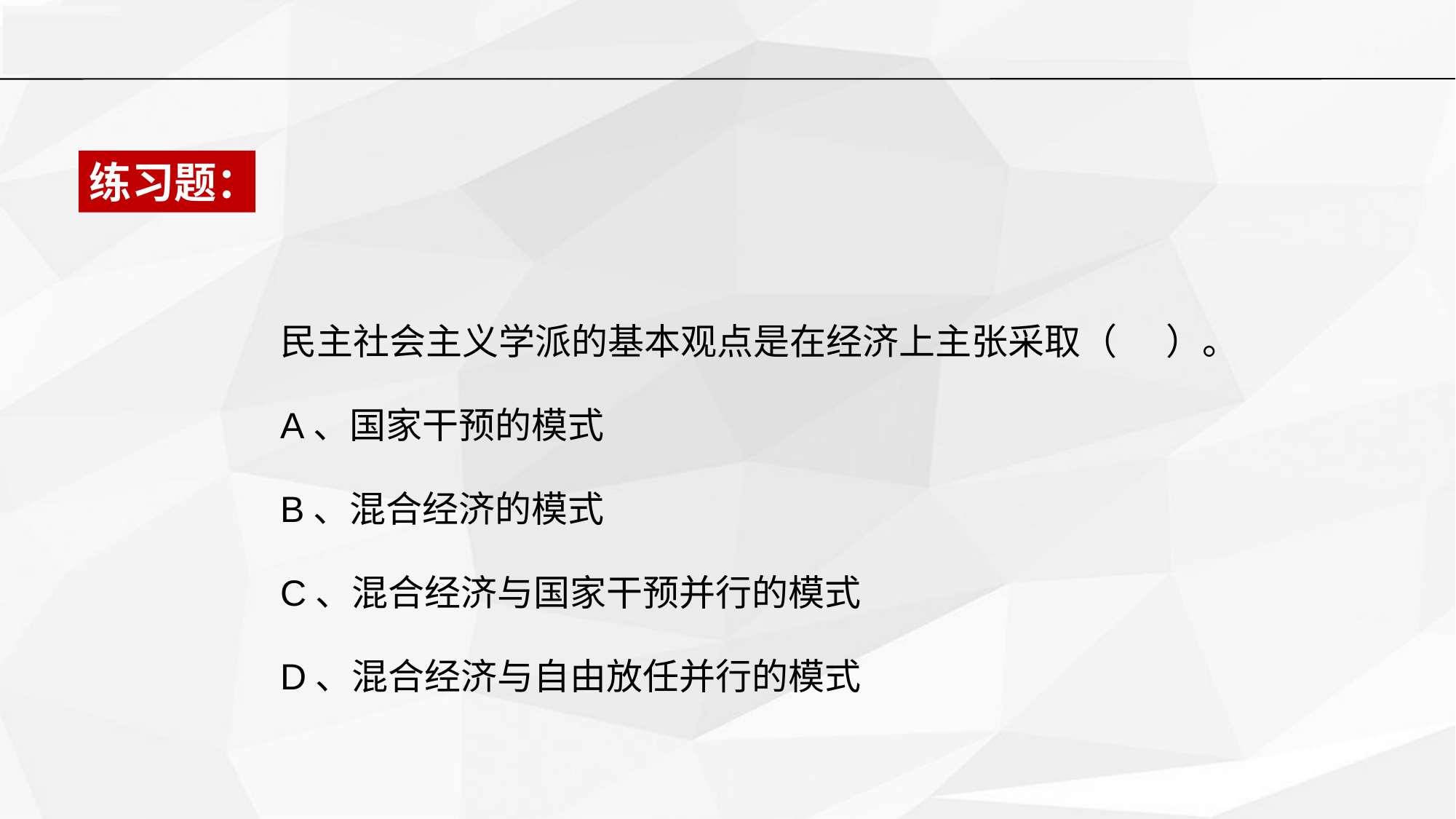

练习题：
民主社会主义学派的基本观点是在经济上主张采取（      ）。
A、国家干预的模式
B、混合经济的模式
C、混合经济与国家干预并行的模式
D、混合经济与自由放任并行的模式